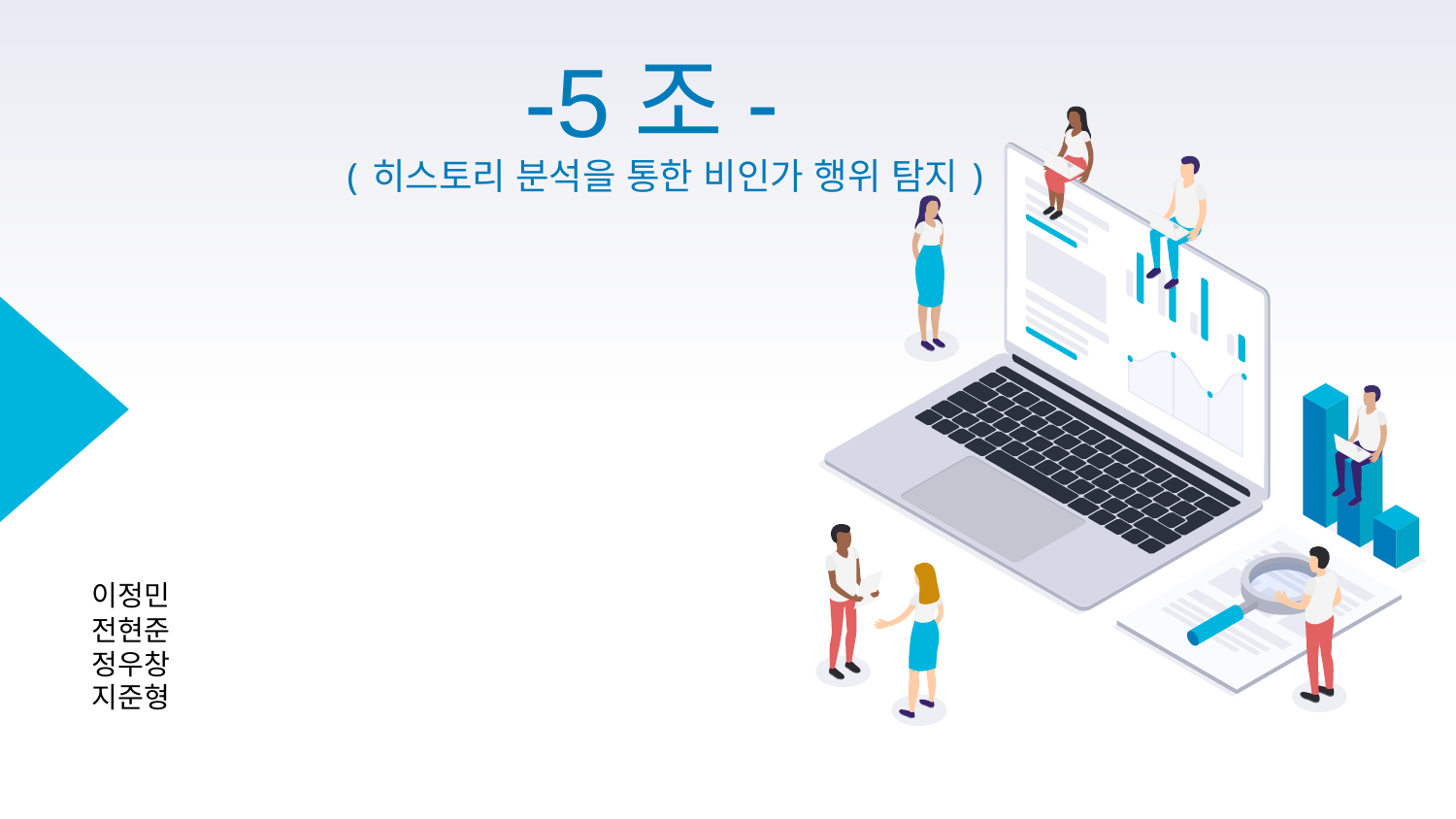

# -5조- (히스토리 분석을 통한 비인가 행위 탐지)

이정민
전현준
정우창
지준형